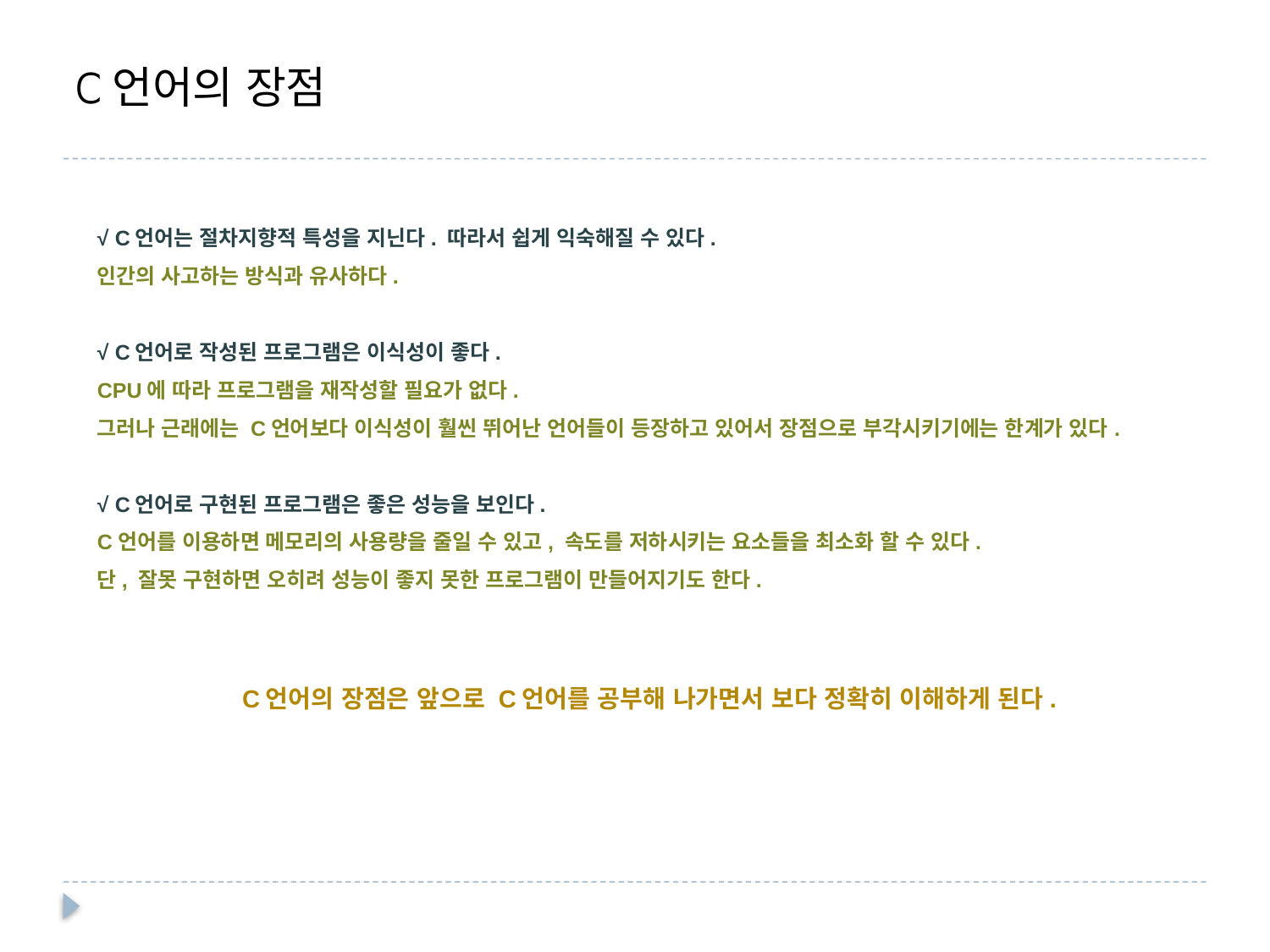

윤성우의
열혈
C 프로그래밍
# C언어의 장점
√ C언어는 절차지향적 특성을 지닌다. 따라서 쉽게 익숙해질 수 있다.
인간의 사고하는 방식과 유사하다.

√ C언어로 작성된 프로그램은 이식성이 좋다.
CPU에 따라 프로그램을 재작성할 필요가 없다.
그러나 근래에는 C언어보다 이식성이 훨씬 뛰어난 언어들이 등장하고 있어서 장점으로 부각시키기에는 한계가 있다.

√ C언어로 구현된 프로그램은 좋은 성능을 보인다.
C언어를 이용하면 메모리의 사용량을 줄일 수 있고, 속도를 저하시키는 요소들을 최소화 할 수 있다.
단, 잘못 구현하면 오히려 성능이 좋지 못한 프로그램이 만들어지기도 한다.

 C언어의 장점은 앞으로 C언어를 공부해 나가면서 보다 정확히 이해하게 된다.